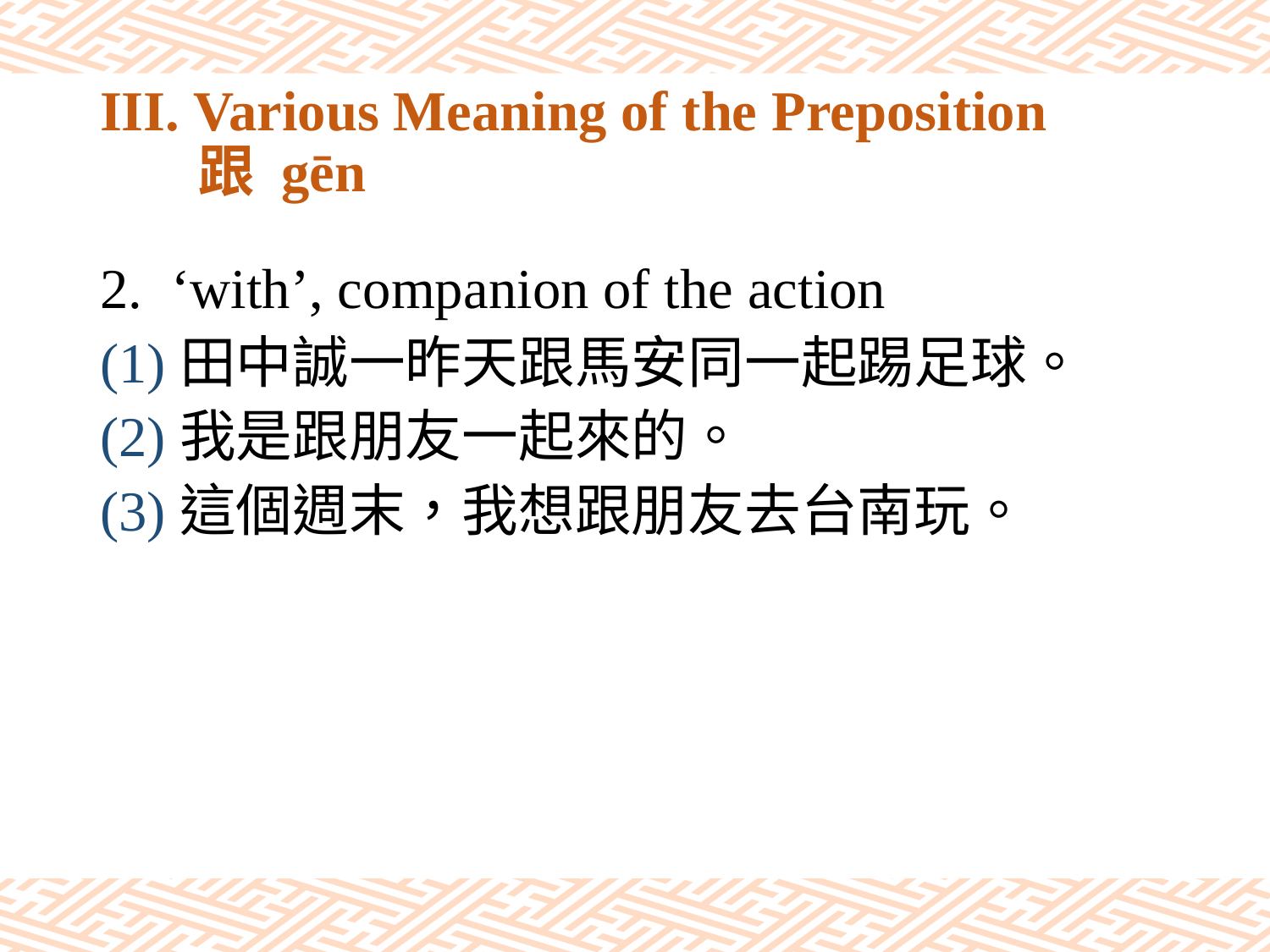

# III. Various Meaning of the Preposition 跟 gēn
‘with’, companion of the action
(1)田中誠一昨天跟馬安同一起踢足球。
(2)我是跟朋友一起來的。
(3)這個週末，我想跟朋友去台南玩。